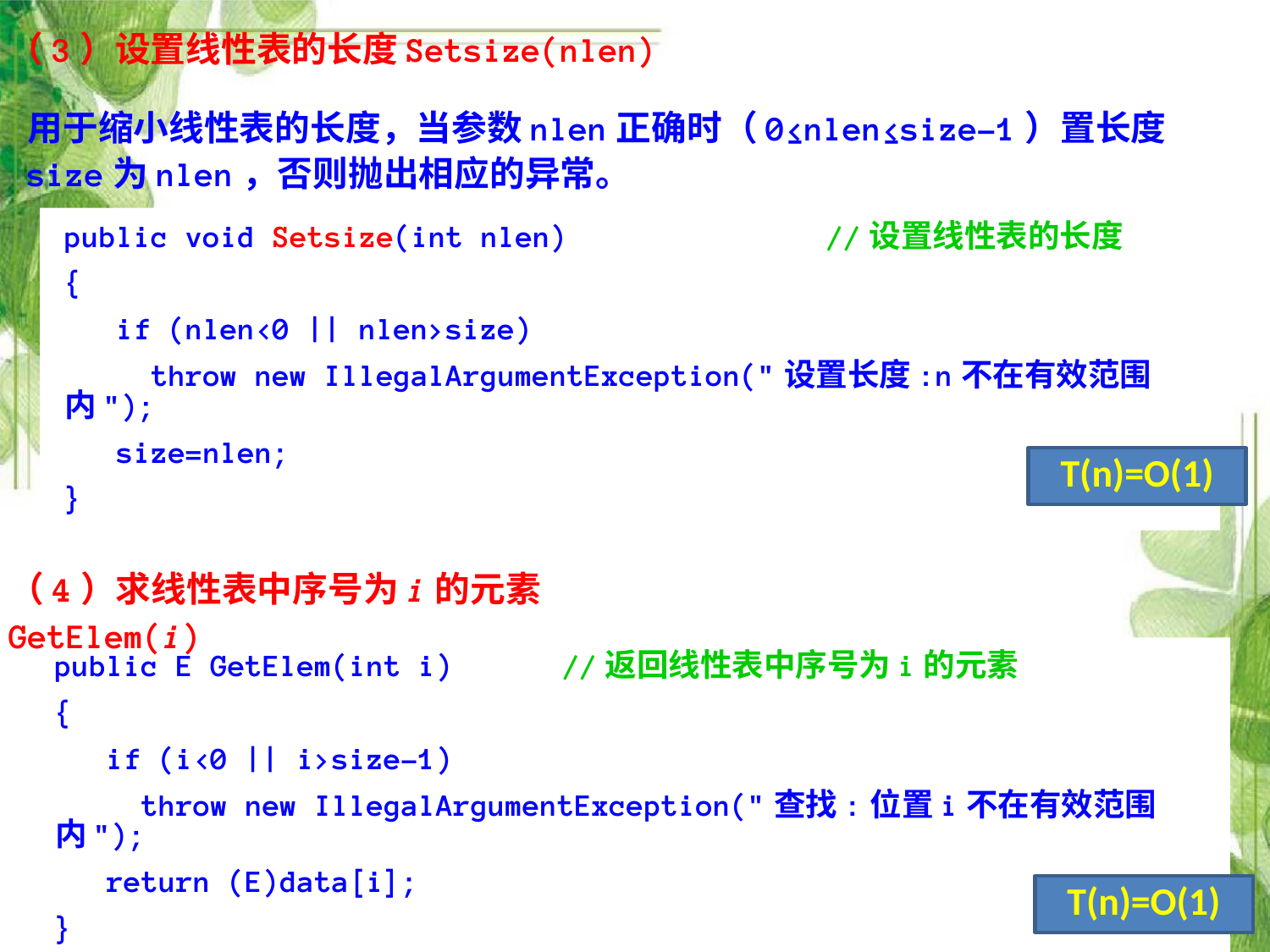

（3）设置线性表的长度Setsize(nlen)
用于缩小线性表的长度，当参数nlen正确时（0≤nlen≤size-1）置长度size为nlen，否则抛出相应的异常。
public void Setsize(int nlen) 		//设置线性表的长度
{
   if (nlen<0 || nlen>size)
     throw new IllegalArgumentException("设置长度:n不在有效范围内");
   size=nlen;
}
T(n)=O(1)
（4）求线性表中序号为i的元素GetElem(i)
public E GetElem(int i) 	//返回线性表中序号为i的元素
{
   if (i<0 || i>size-1)
     throw new IllegalArgumentException("查找:位置i不在有效范围内");
   return (E)data[i];
}
T(n)=O(1)